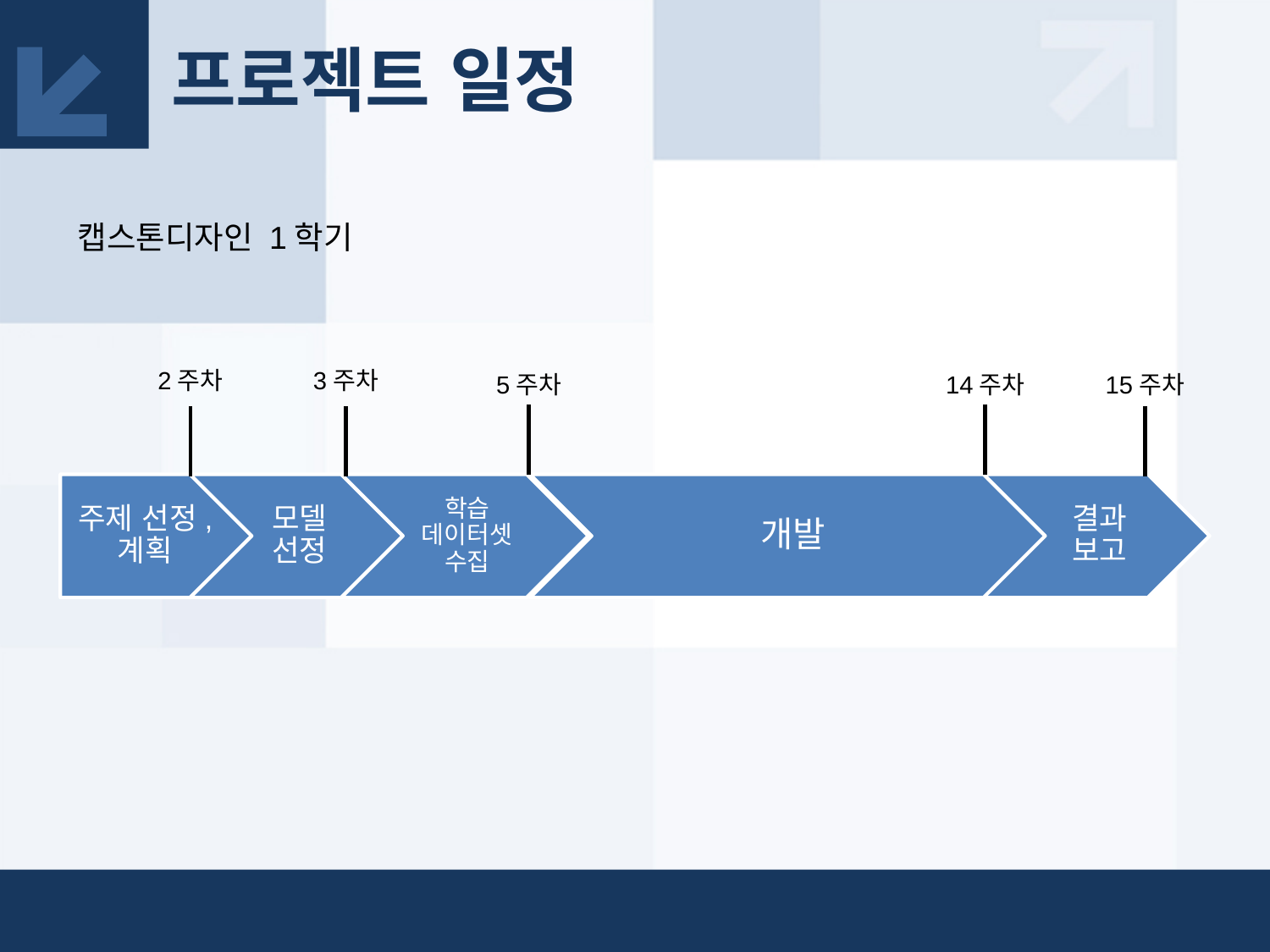

프로젝트 일정
캡스톤디자인 1학기
주제 선정, 계획
모델 선정
학습 데이터셋 수집
개발
결과 보고
3주차
2주차
5주차
14주차
15주차